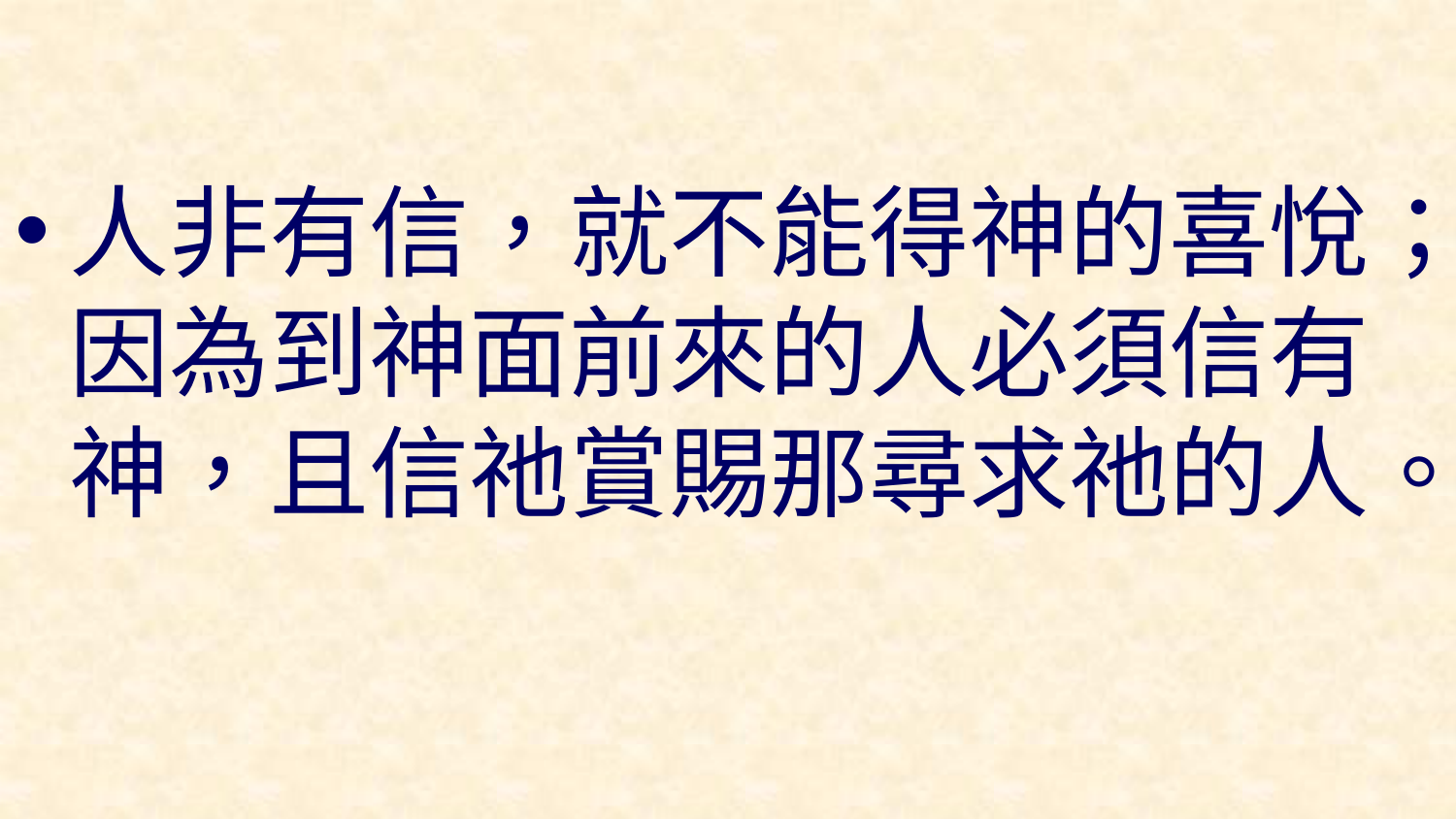

人非有信，就不能得神的喜悅；因為到神面前來的人必須信有神，且信祂賞賜那尋求祂的人。